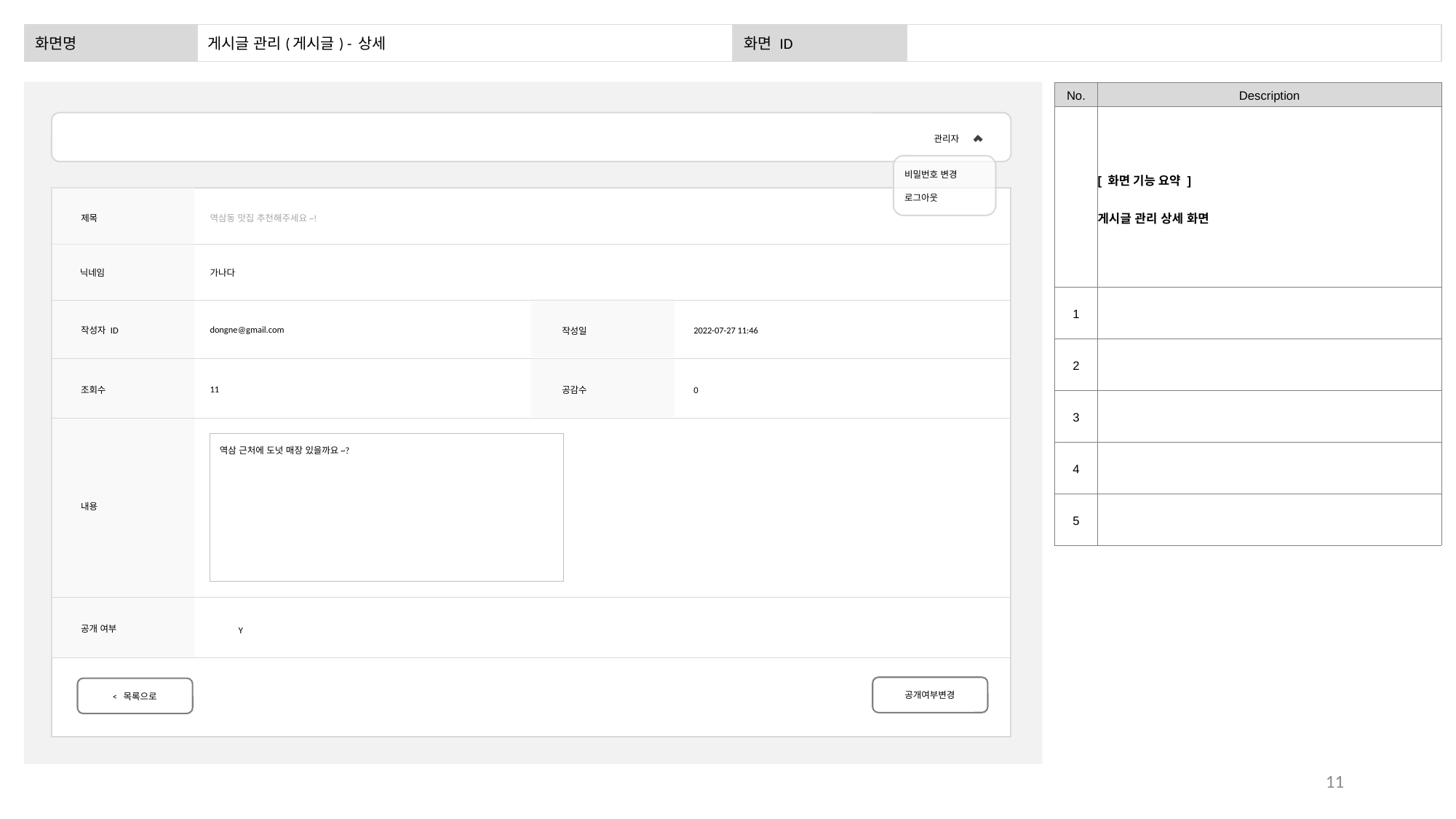

| 화면명 | 게시글 관리(게시글) - 상세 | 화면 ID |  |
| --- | --- | --- | --- |

| No. | Description |
| --- | --- |
|  | [ 화면 기능 요약 ] 게시글 관리 상세 화면 |
| 1 |  |
| 2 |  |
| 3 |  |
| 4 |  |
| 5 |  |

관리자

비밀번호 변경
로그아웃

제목
역삼동 맛집 추천해주세요~!
가나다
닉네임

dongne@gmail.com
작성자 ID
2022-07-27 11:46
작성일

11
조회수
0
공감수

역삼 근처에 도넛 매장 있을까요~?
내용
공개 여부
Y

공개여부변경
<  목록으로
11